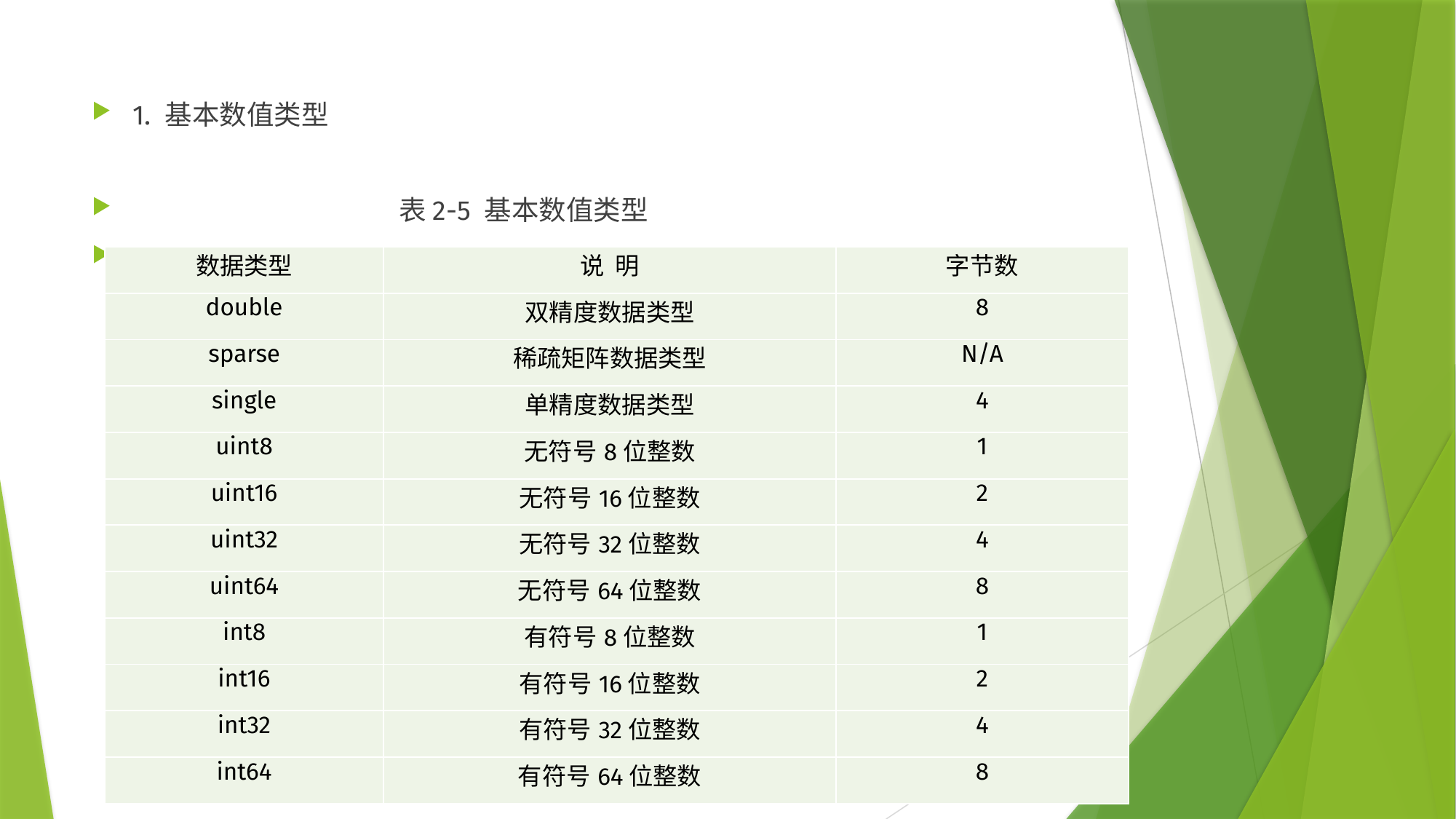

1. 基本数值类型

                                          表2-5 基本数值类型

| 数据类型 | 说 明 | 字节数 |
| --- | --- | --- |
| double | 双精度数据类型 | 8 |
| sparse | 稀疏矩阵数据类型 | N/A |
| single | 单精度数据类型 | 4 |
| uint8 | 无符号8位整数 | 1 |
| uint16 | 无符号16位整数 | 2 |
| uint32 | 无符号32位整数 | 4 |
| uint64 | 无符号64位整数 | 8 |
| int8 | 有符号8位整数 | 1 |
| int16 | 有符号16位整数 | 2 |
| int32 | 有符号32位整数 | 4 |
| int64 | 有符号64位整数 | 8 |